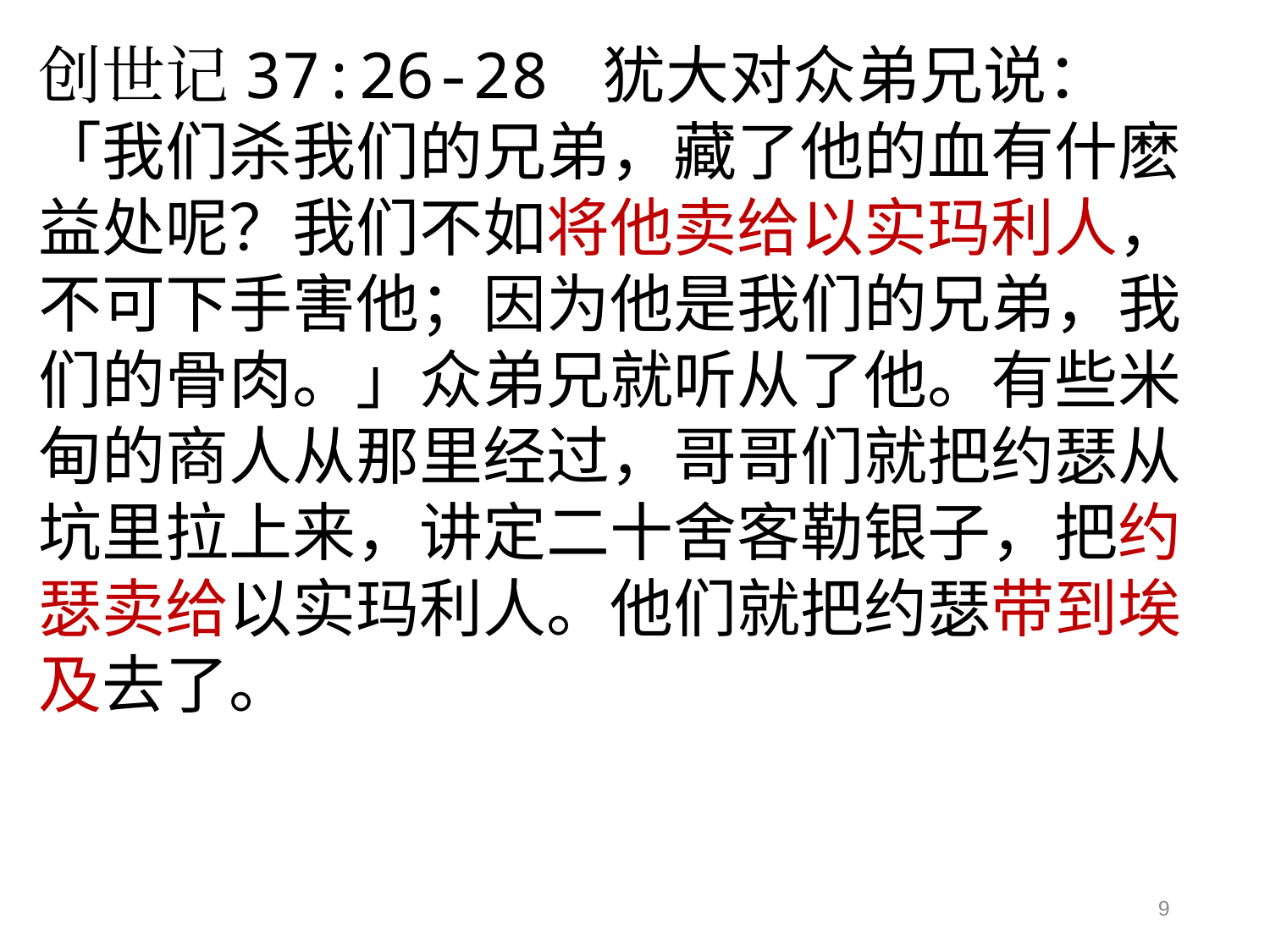

创世记37:26-28 犹大对众弟兄说：「我们杀我们的兄弟，藏了他的血有什麽益处呢？我们不如将他卖给以实玛利人，不可下手害他；因为他是我们的兄弟，我们的骨肉。」众弟兄就听从了他。有些米甸的商人从那里经过，哥哥们就把约瑟从坑里拉上来，讲定二十舍客勒银子，把约瑟卖给以实玛利人。他们就把约瑟带到埃及去了。
9